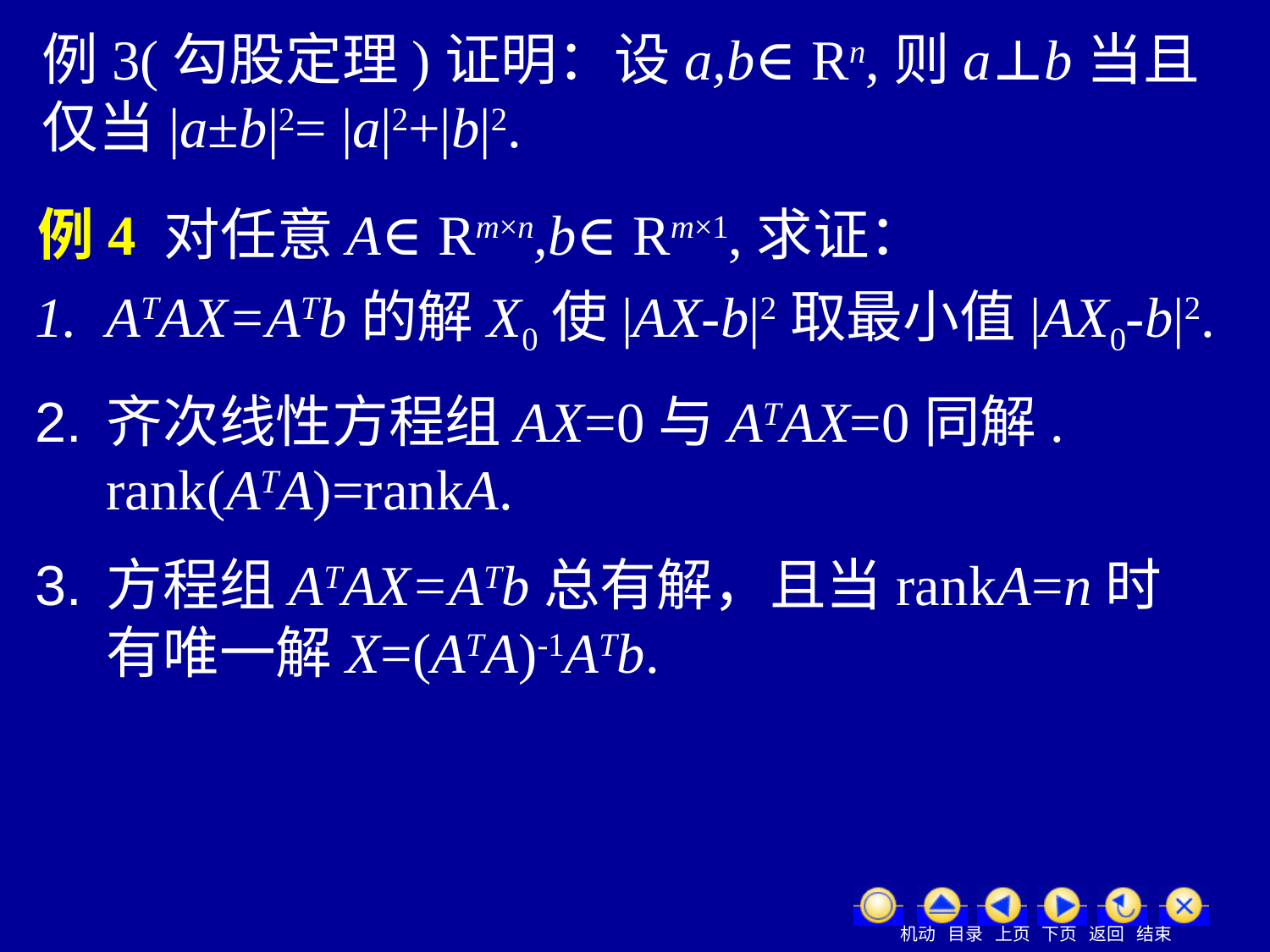

例3(勾股定理)证明：设a,b∈Rn,则a⊥b当且仅当|a±b|2= |a|2+|b|2.
例4 对任意A∈Rm×n,b∈Rm×1,求证：
ATAX=ATb的解X0使|AX-b|2取最小值|AX0-b|2.
齐次线性方程组AX=0与ATAX=0同解. rank(ATA)=rankA.
方程组ATAX=ATb总有解，且当rankA=n时有唯一解X=(ATA)-1ATb.